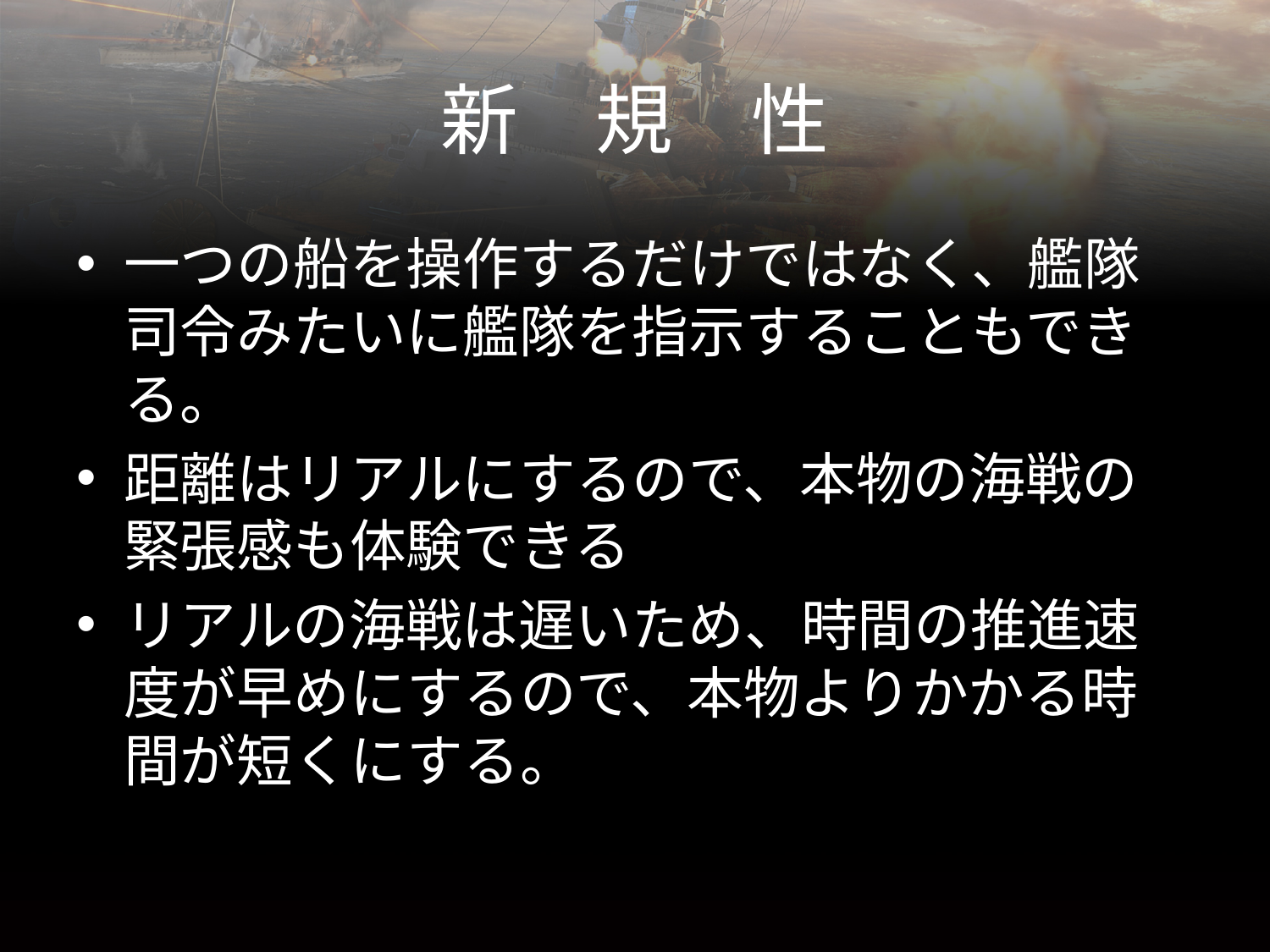

# 新　規　性
一つの船を操作するだけではなく、艦隊司令みたいに艦隊を指示することもできる。
距離はリアルにするので、本物の海戦の緊張感も体験できる
リアルの海戦は遅いため、時間の推進速度が早めにするので、本物よりかかる時間が短くにする。